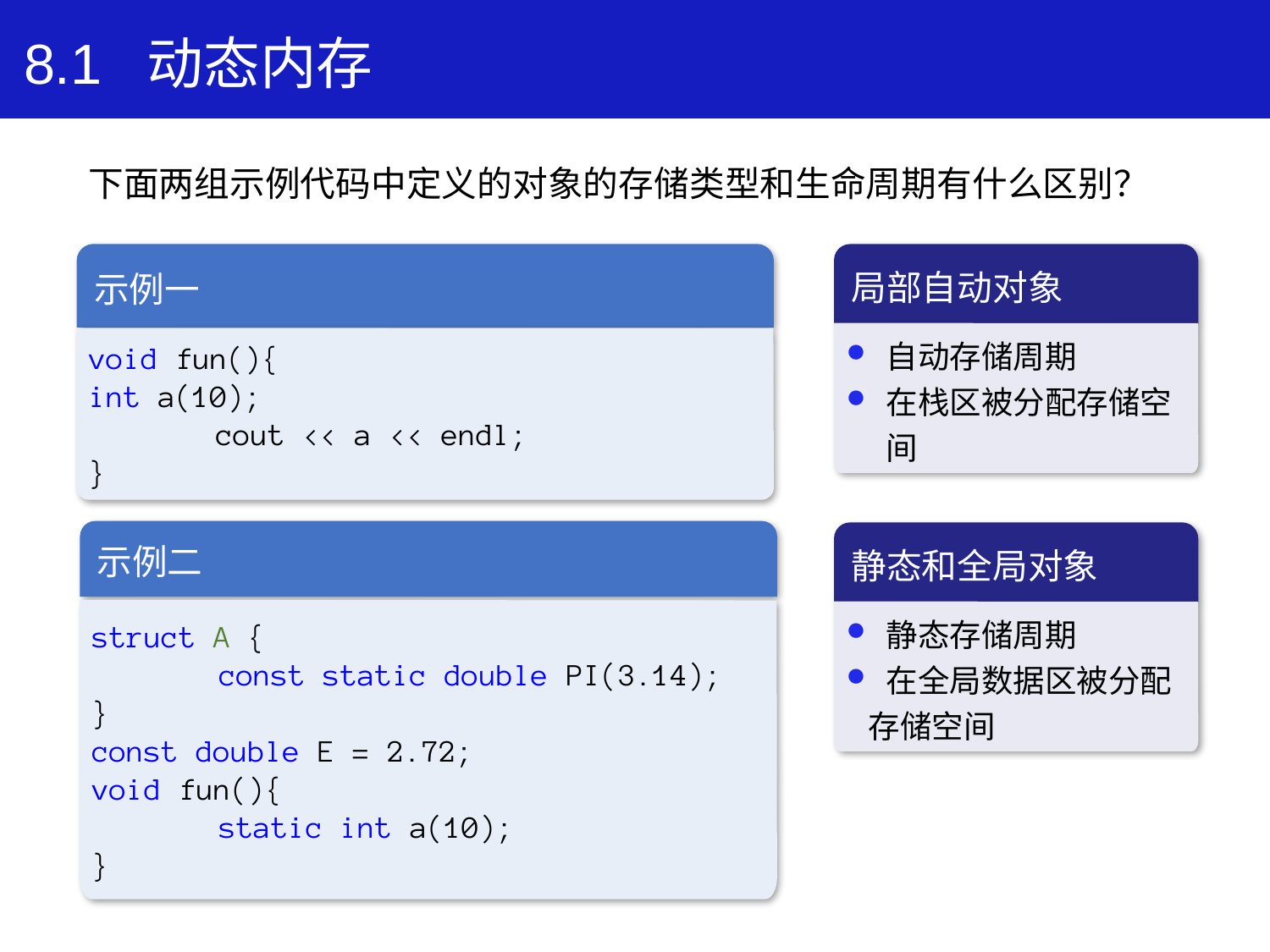

8.1  动态内存
下面两组示例代码中定义的对象的存储类型和生命周期有什么区别？
学习目标
示例一
void fun(){
int a(10);
	cout << a << endl;
}
局部自动对象
自动存储周期
在栈区被分配存储空间
示例二
struct A {
	const static double PI(3.14);
}
const double E = 2.72;
void fun(){
	static int a(10);
}
静态和全局对象
静态存储周期
在全局数据区被分配
  存储空间
4